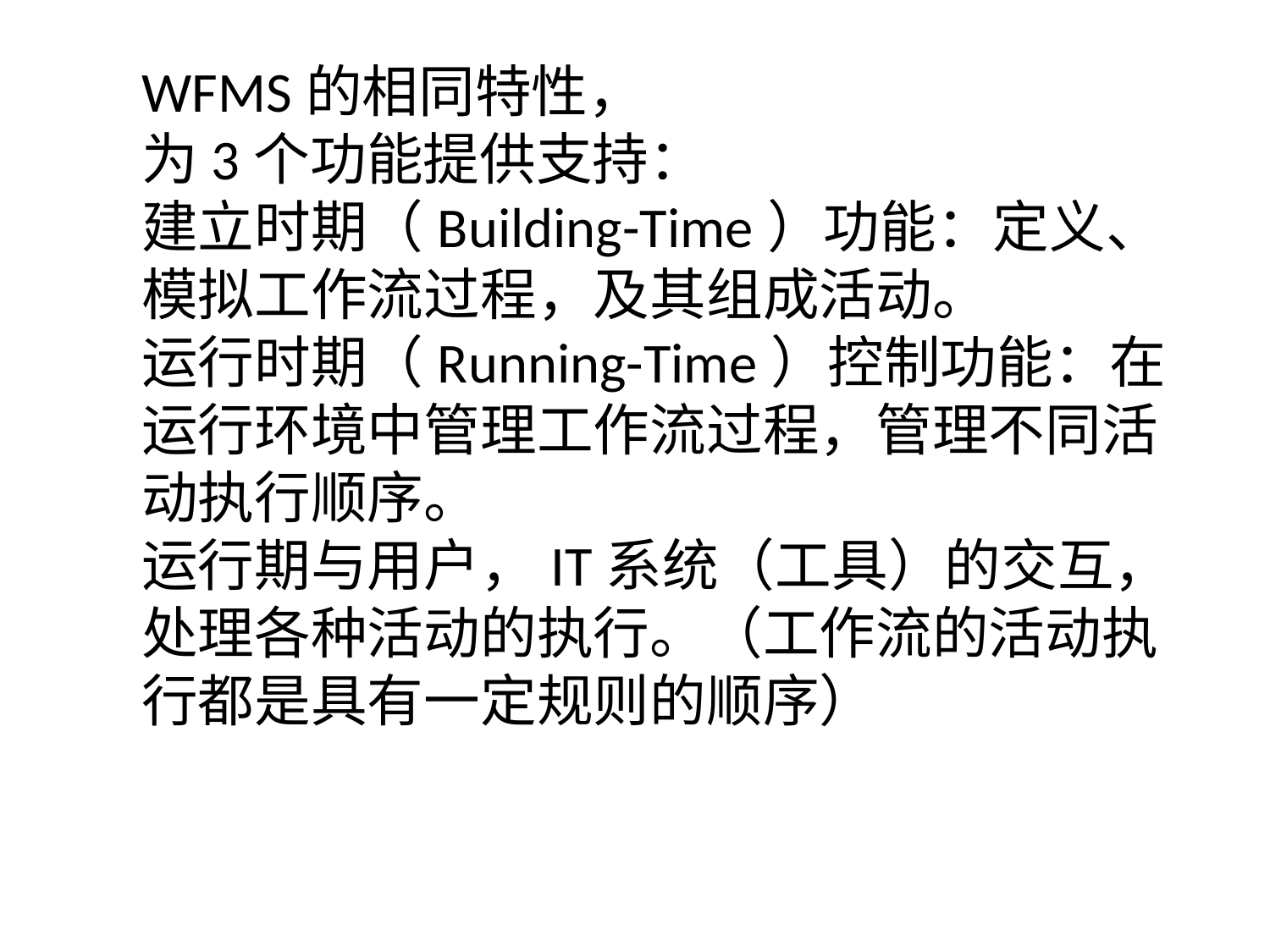

WFMS的相同特性，
为3个功能提供支持：
建立时期（Building-Time）功能：定义、模拟工作流过程，及其组成活动。
运行时期（Running-Time）控制功能：在运行环境中管理工作流过程，管理不同活动执行顺序。
运行期与用户，IT系统（工具）的交互，处理各种活动的执行。（工作流的活动执行都是具有一定规则的顺序）